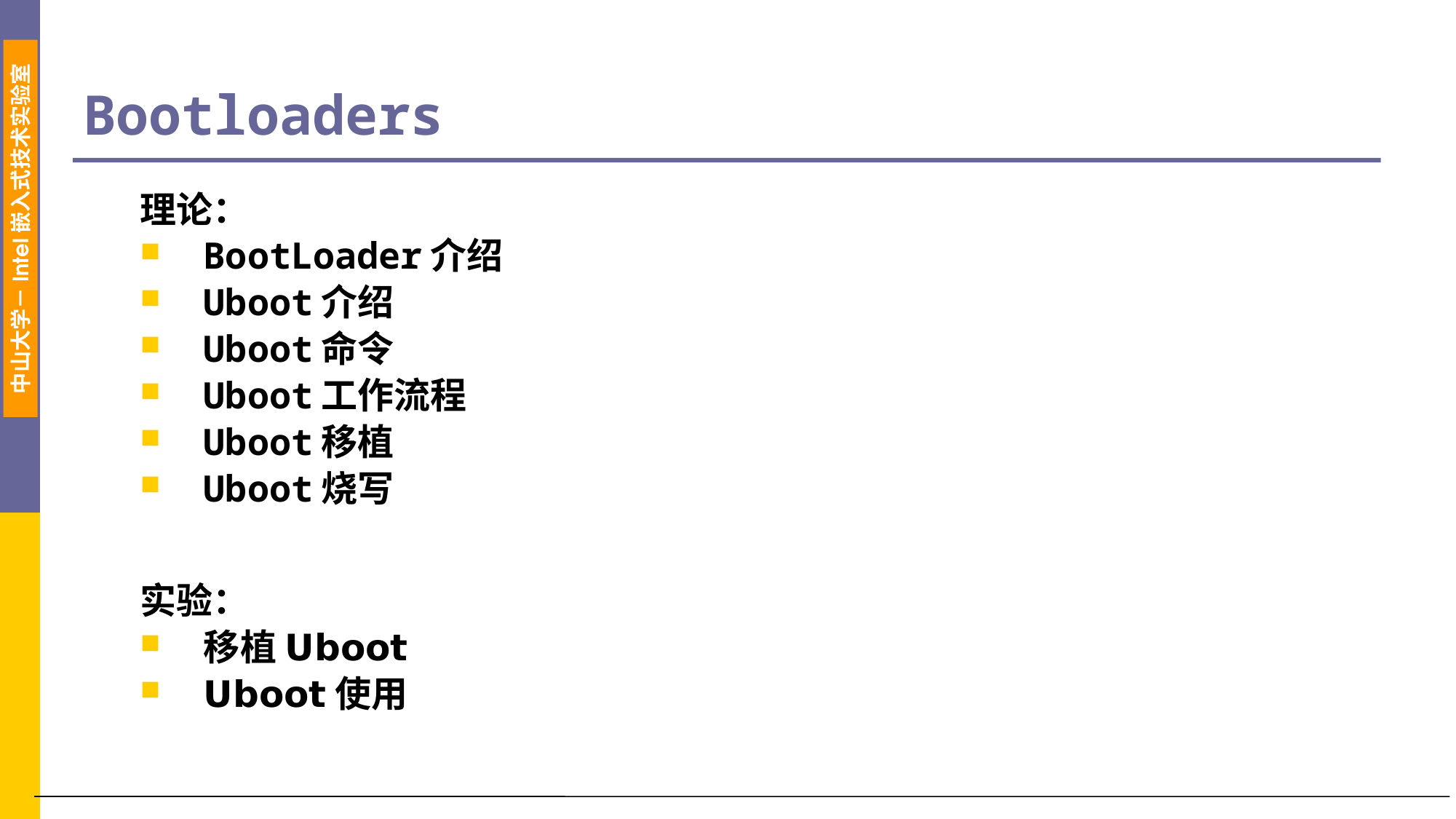

# Bootloaders
理论：
BootLoader介绍
Uboot介绍
Uboot命令
Uboot工作流程
Uboot移植
Uboot烧写

实验：
移植Uboot
Uboot使用